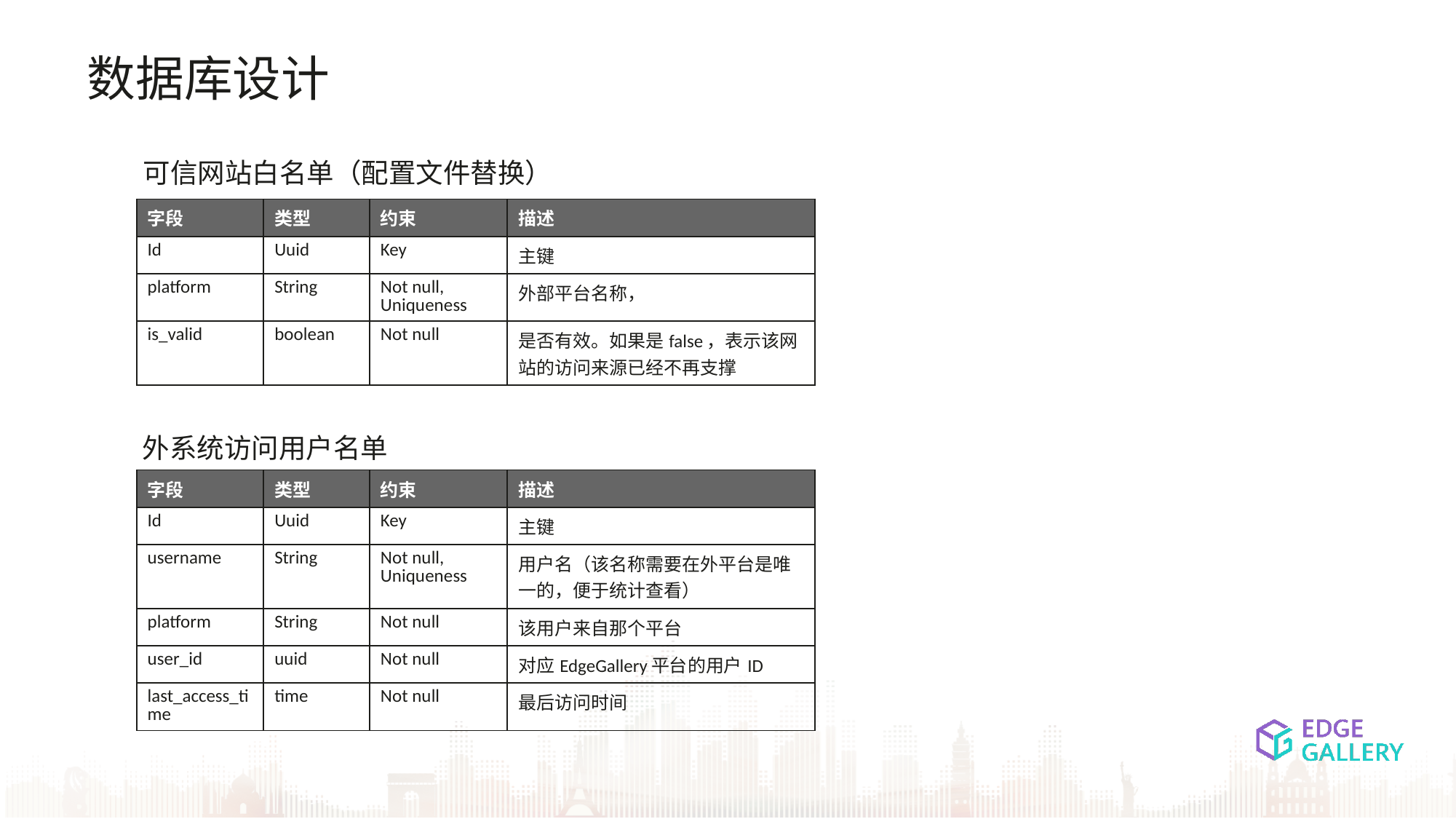

数据库设计
可信网站白名单（配置文件替换）
| 字段 | 类型 | 约束 | 描述 |
| --- | --- | --- | --- |
| Id | Uuid | Key | 主键 |
| platform | String | Not null, Uniqueness | 外部平台名称， |
| is\_valid | boolean | Not null | 是否有效。如果是false，表示该网站的访问来源已经不再支撑 |
外系统访问用户名单
| 字段 | 类型 | 约束 | 描述 |
| --- | --- | --- | --- |
| Id | Uuid | Key | 主键 |
| username | String | Not null, Uniqueness | 用户名（该名称需要在外平台是唯一的，便于统计查看） |
| platform | String | Not null | 该用户来自那个平台 |
| user\_id | uuid | Not null | 对应EdgeGallery平台的用户ID |
| last\_access\_time | time | Not null | 最后访问时间 |